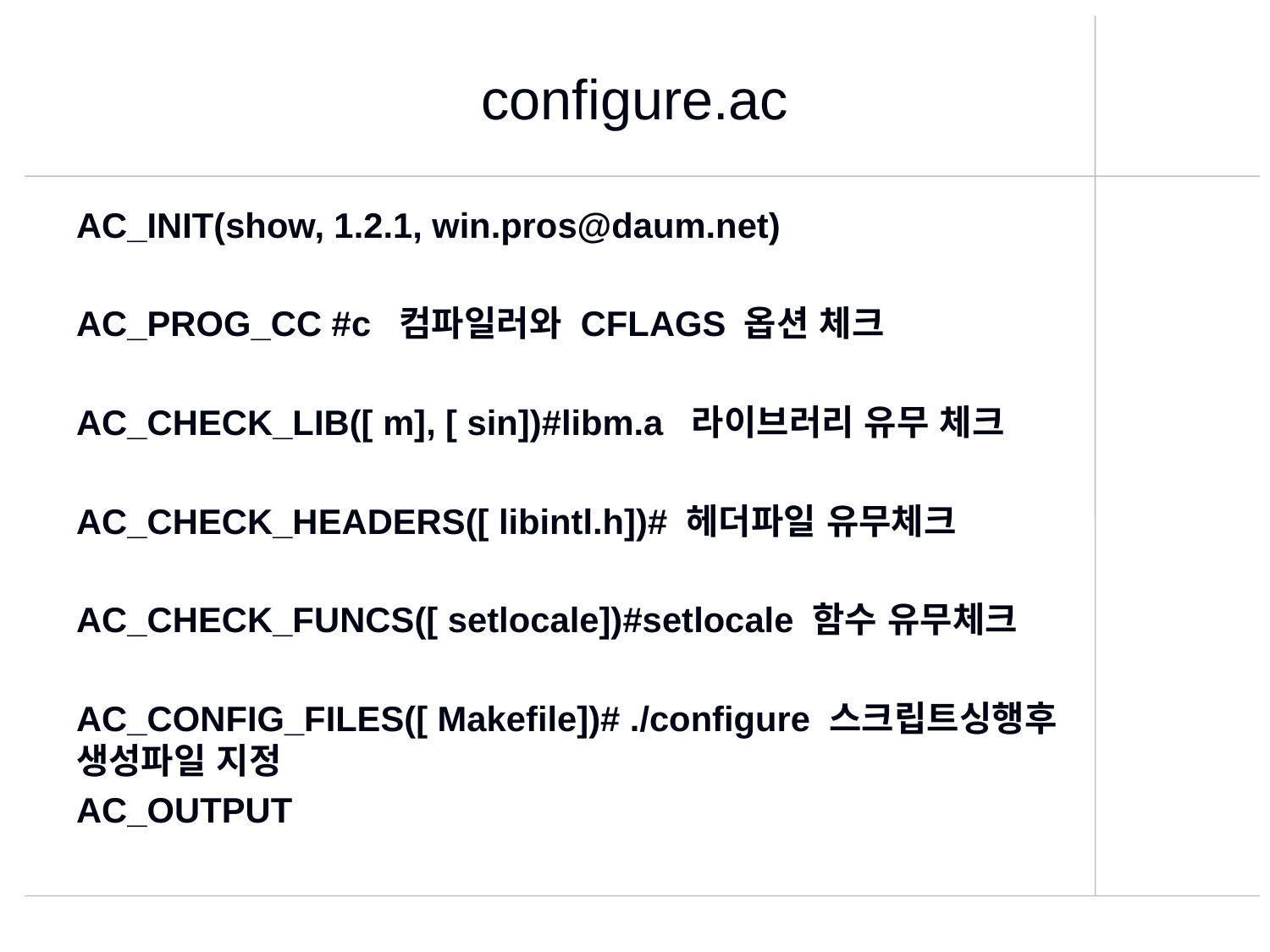

# configure.ac
AC_INIT(show, 1.2.1, win.pros@daum.net)

AC_PROG_CC #c  컴파일러와 CFLAGS 옵션 체크

AC_CHECK_LIB([ m], [ sin])#libm.a  라이브러리 유무 체크

AC_CHECK_HEADERS([ libintl.h])# 헤더파일 유무체크

AC_CHECK_FUNCS([ setlocale])#setlocale 함수 유무체크

AC_CONFIG_FILES([ Makefile])# ./configure 스크립트싱행후 생성파일 지정
AC_OUTPUT

478